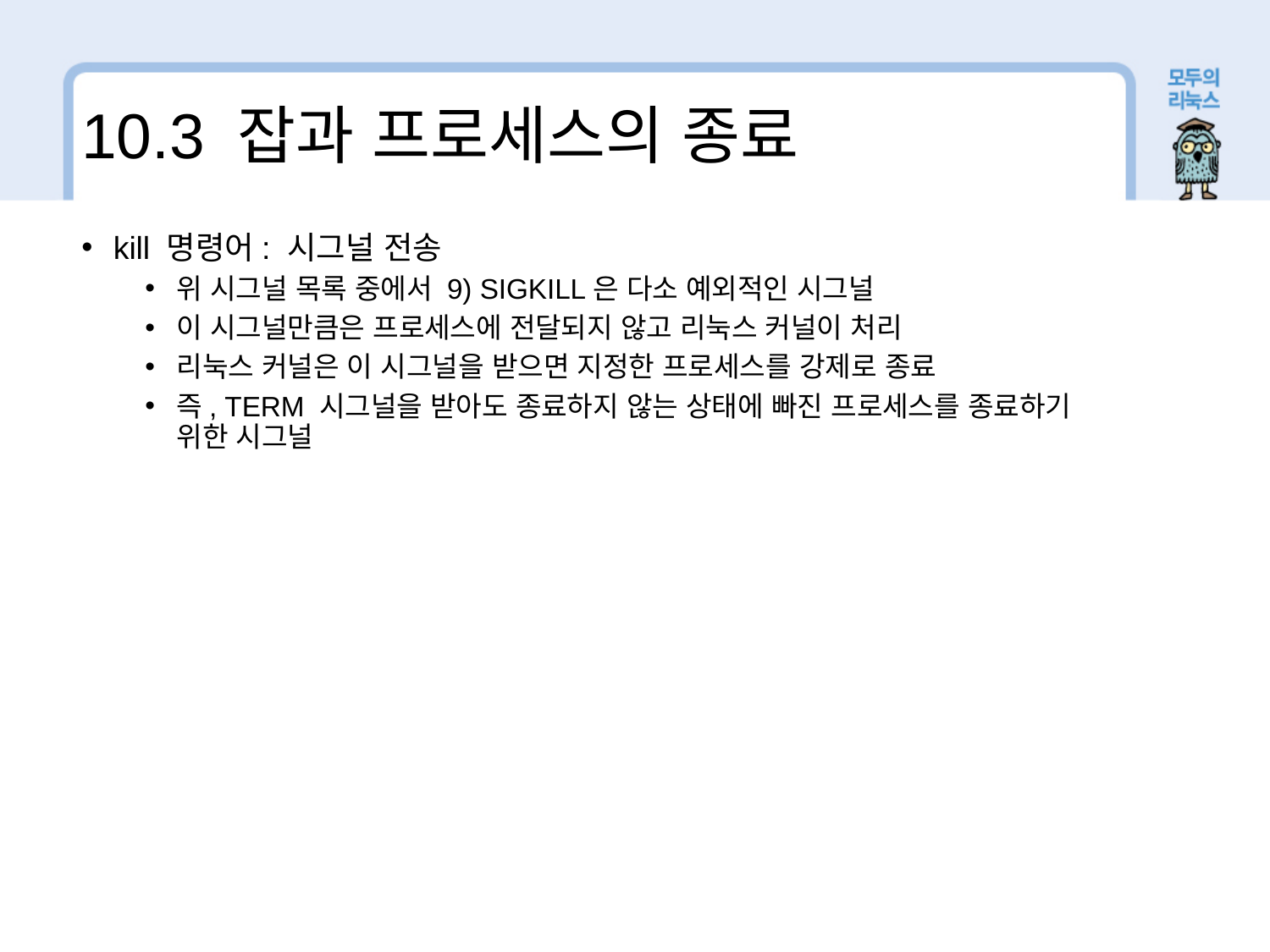

10.3 잡과 프로세스의 종료
kill 명령어: 시그널 전송
위 시그널 목록 중에서 9) SIGKILL은 다소 예외적인 시그널
이 시그널만큼은 프로세스에 전달되지 않고 리눅스 커널이 처리
리눅스 커널은 이 시그널을 받으면 지정한 프로세스를 강제로 종료
즉, TERM 시그널을 받아도 종료하지 않는 상태에 빠진 프로세스를 종료하기 위한 시그널